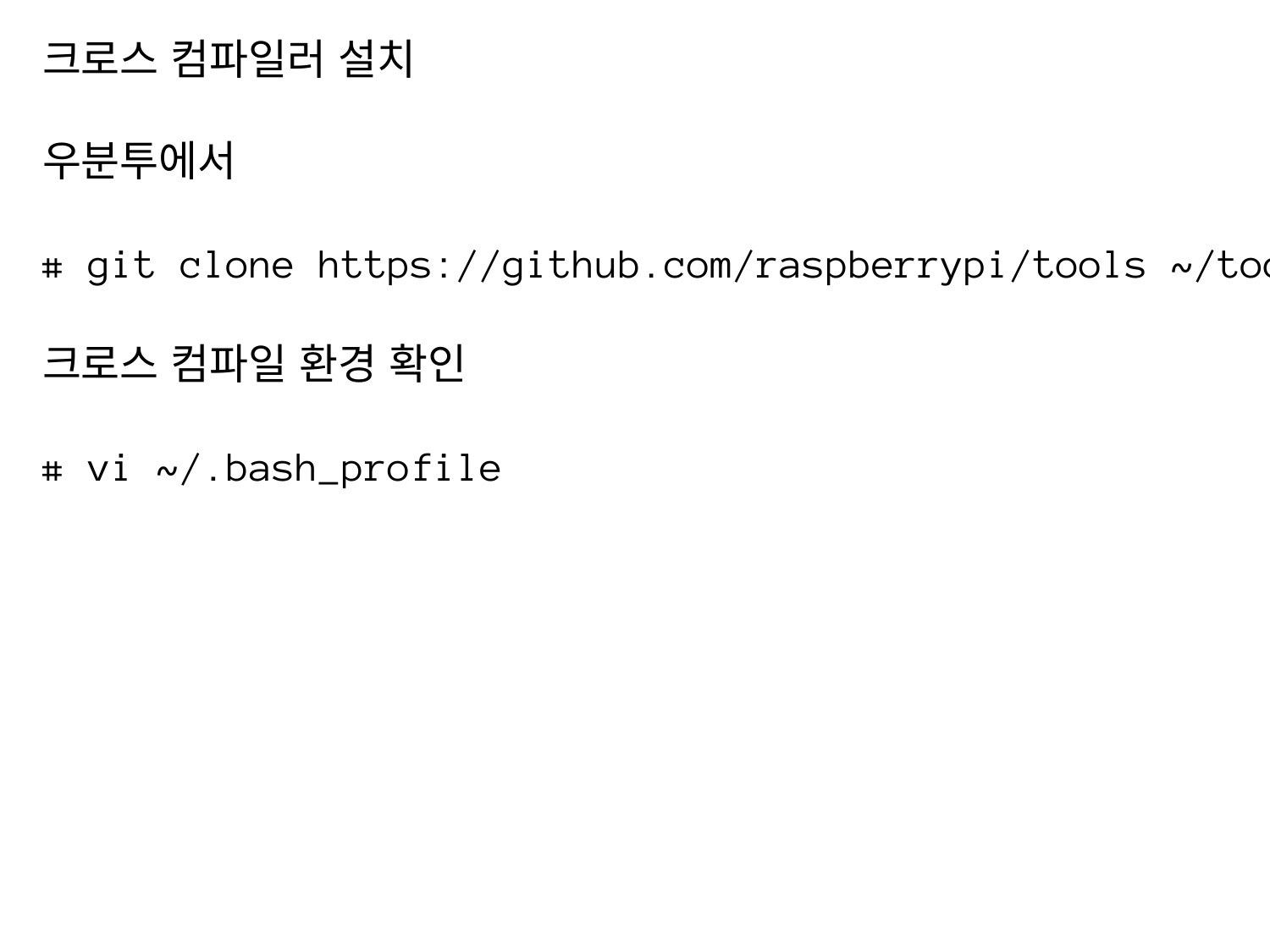

크로스 컴파일러 설치

우분투에서

# git clone https://github.com/raspberrypi/tools ~/tools

크로스 컴파일 환경 확인

# vi ~/.bash_profile